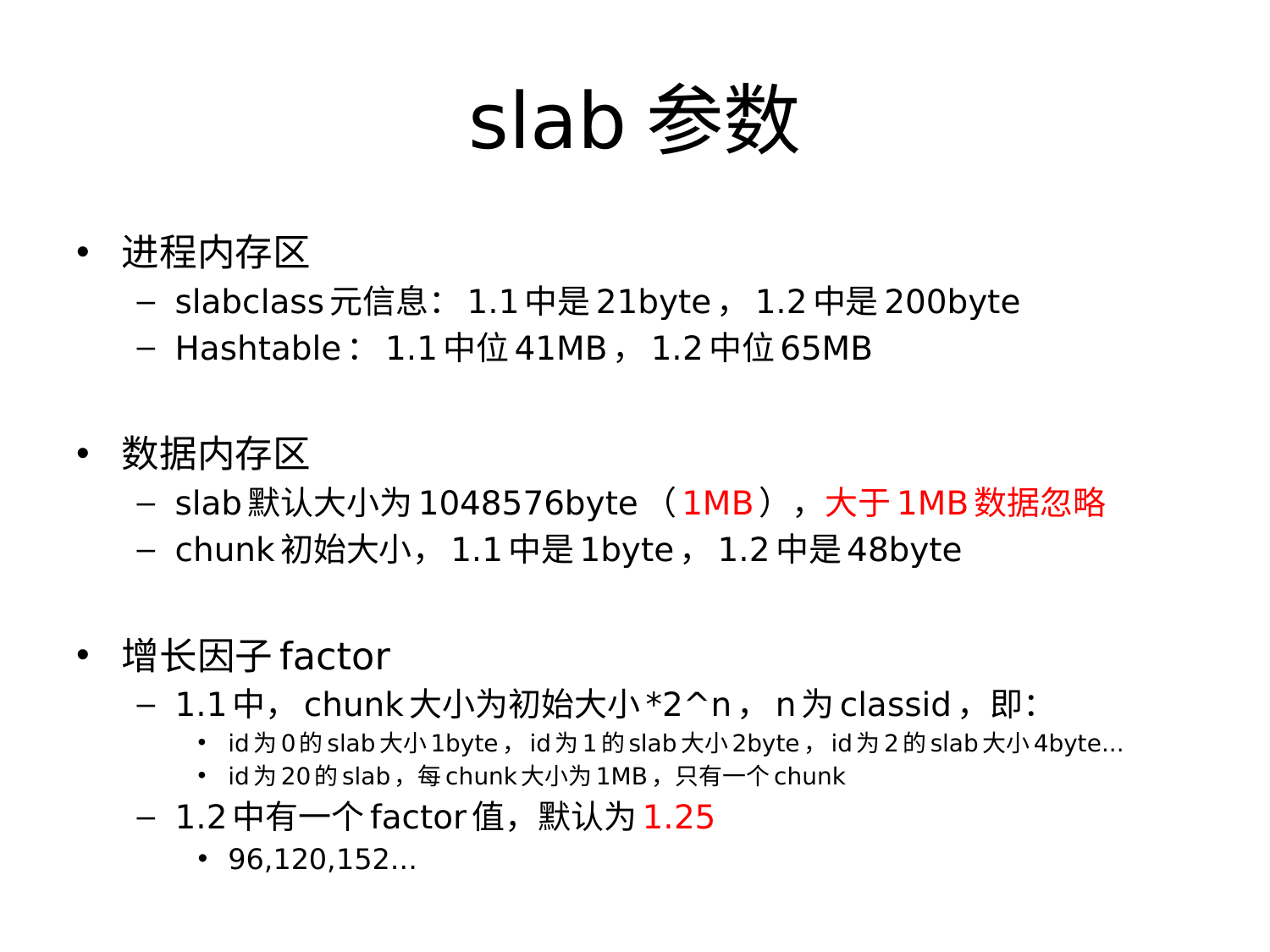

# slab参数
进程内存区
slabclass元信息：1.1中是21byte，1.2中是200byte
Hashtable：1.1中位41MB，1.2中位65MB

数据内存区
slab默认大小为1048576byte（1MB），大于1MB数据忽略
chunk初始大小，1.1中是1byte，1.2中是48byte

增长因子factor
1.1中，chunk大小为初始大小*2^n，n为classid，即：
id为0的slab大小1byte，id为1的slab大小2byte，id为2的slab大小4byte...
id为20的slab，每chunk大小为1MB，只有一个chunk
1.2中有一个factor值，默认为1.25
96,120,152...